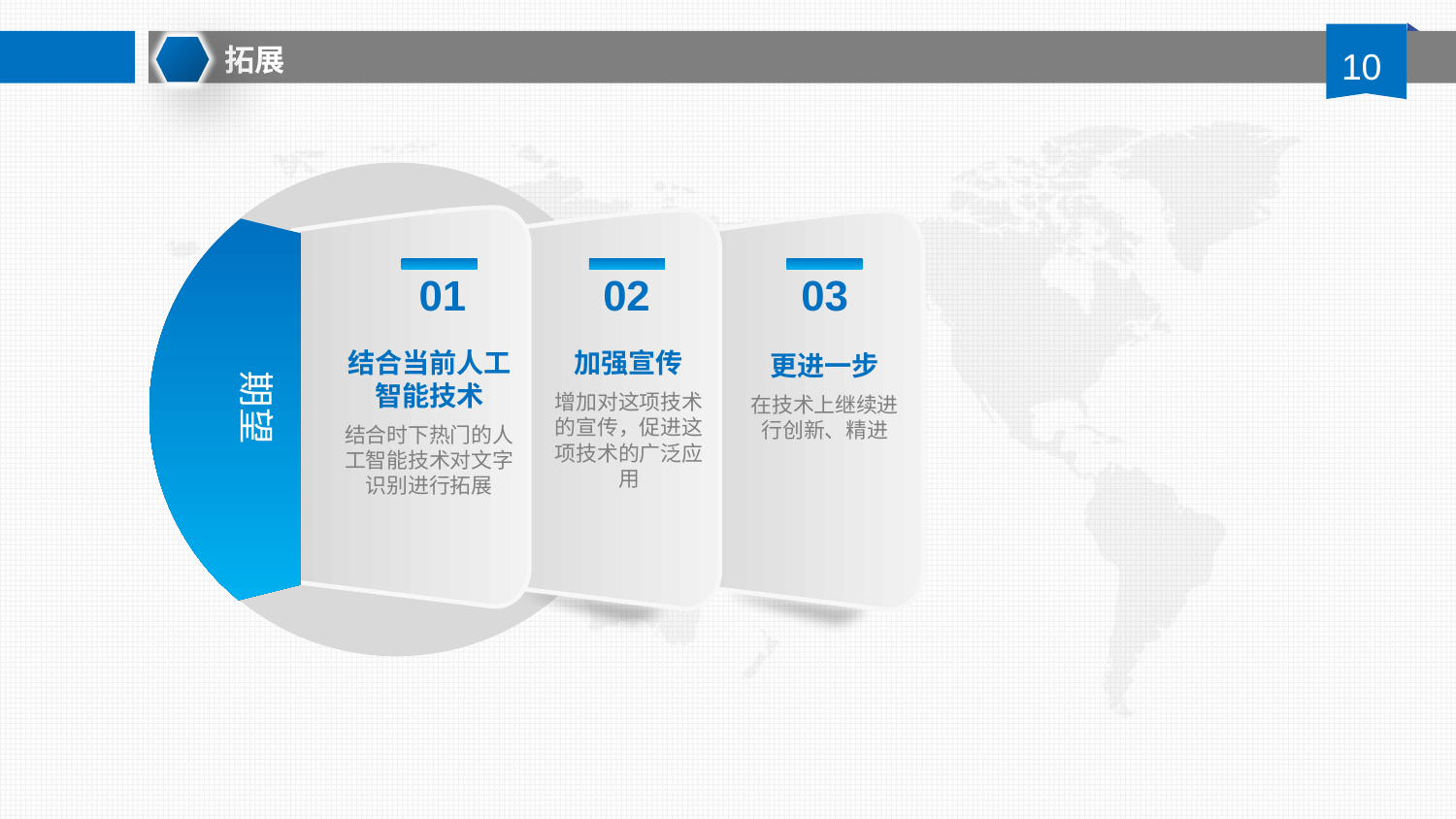

拓展
10

01
02
03
期望
结合当前人工智能技术
结合时下热门的人工智能技术对文字识别进行拓展
加强宣传
增加对这项技术的宣传，促进这项技术的广泛应用
更进一步
在技术上继续进行创新、精进